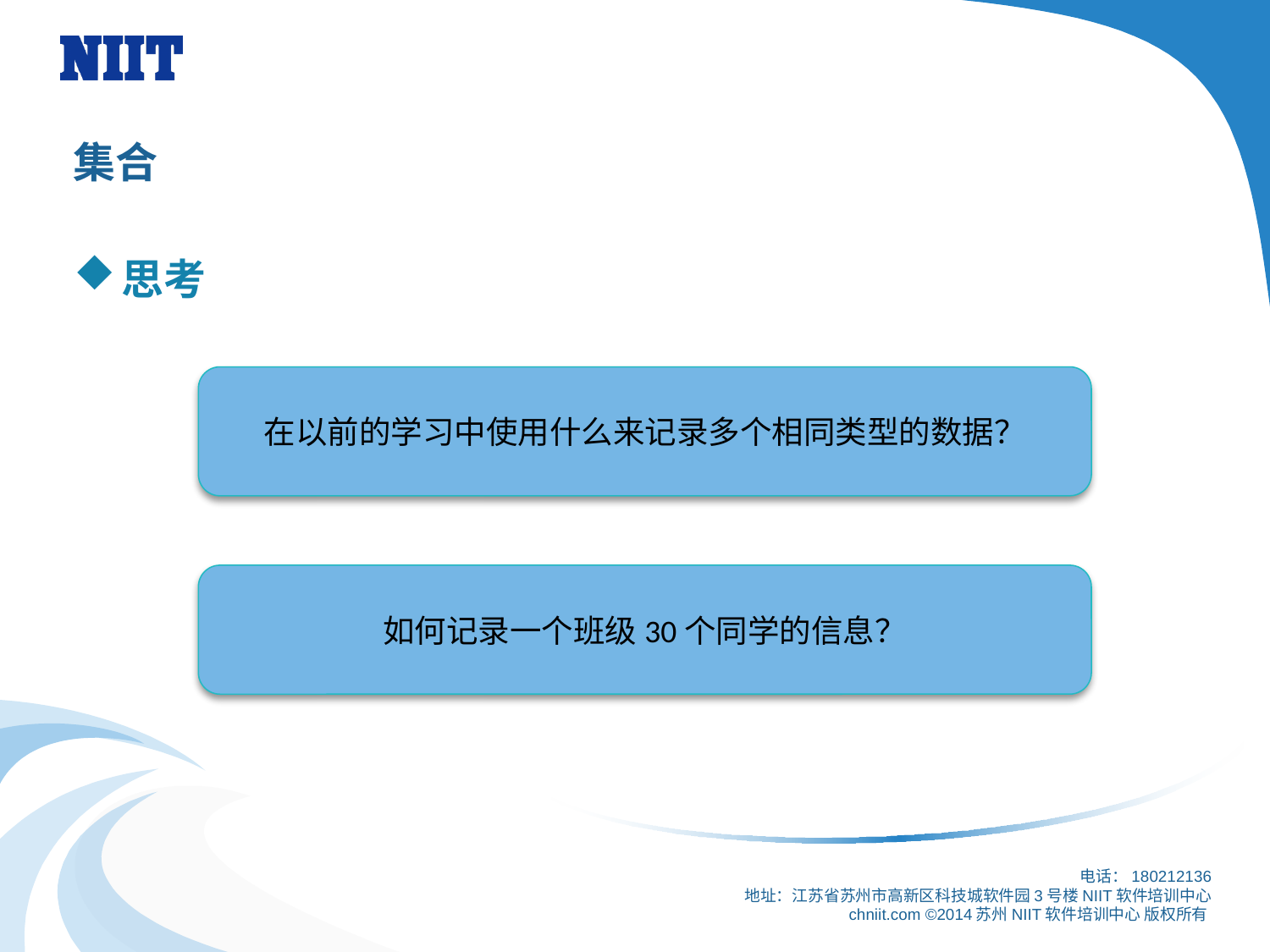

# 集合
思考

在以前的学习中使用什么来记录多个相同类型的数据？

如何记录一个班级30个同学的信息？